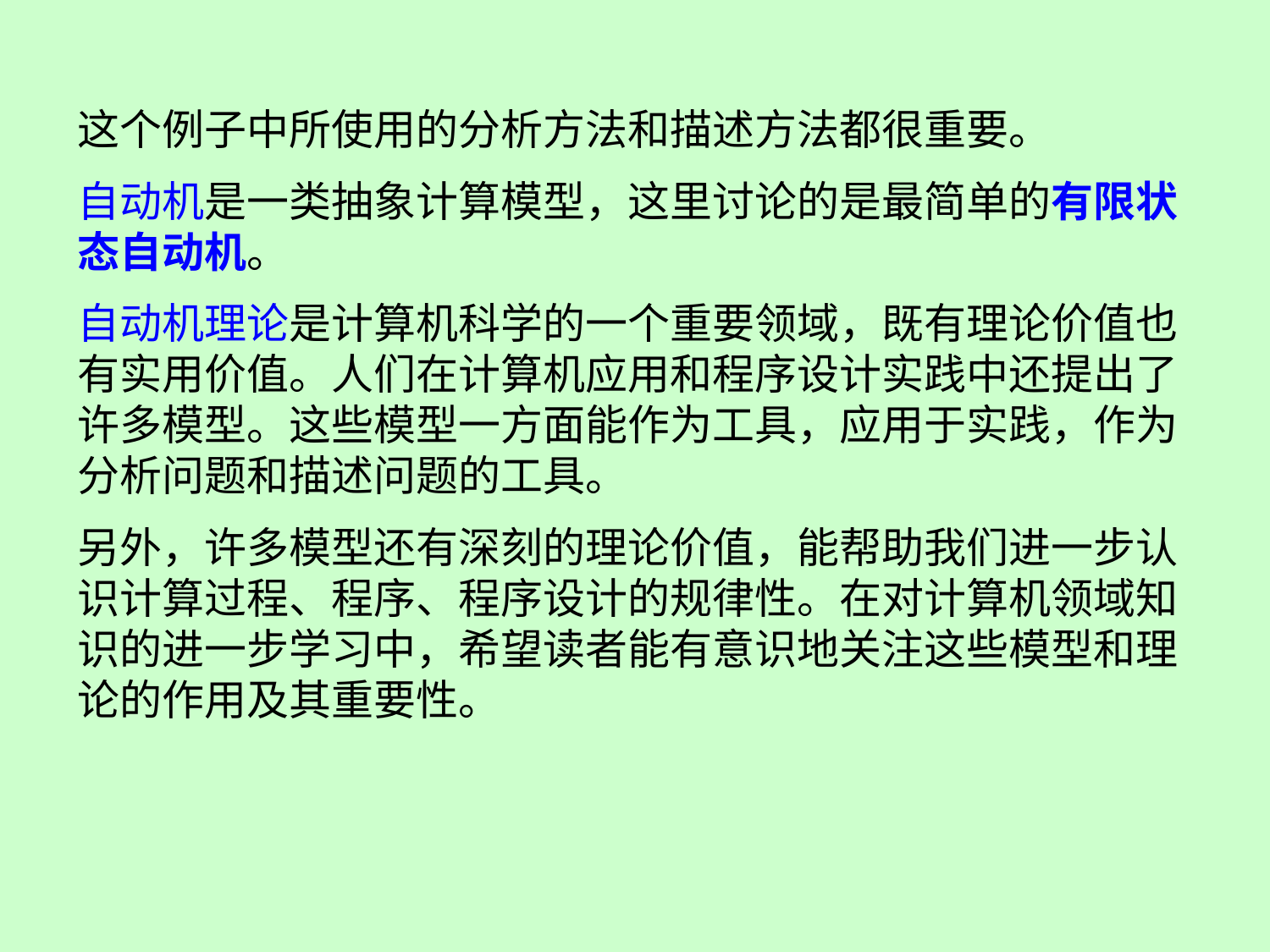

这个例子中所使用的分析方法和描述方法都很重要。
自动机是一类抽象计算模型，这里讨论的是最简单的有限状态自动机。
自动机理论是计算机科学的一个重要领域，既有理论价值也有实用价值。人们在计算机应用和程序设计实践中还提出了许多模型。这些模型一方面能作为工具，应用于实践，作为分析问题和描述问题的工具。
另外，许多模型还有深刻的理论价值，能帮助我们进一步认识计算过程、程序、程序设计的规律性。在对计算机领域知识的进一步学习中，希望读者能有意识地关注这些模型和理论的作用及其重要性。
119